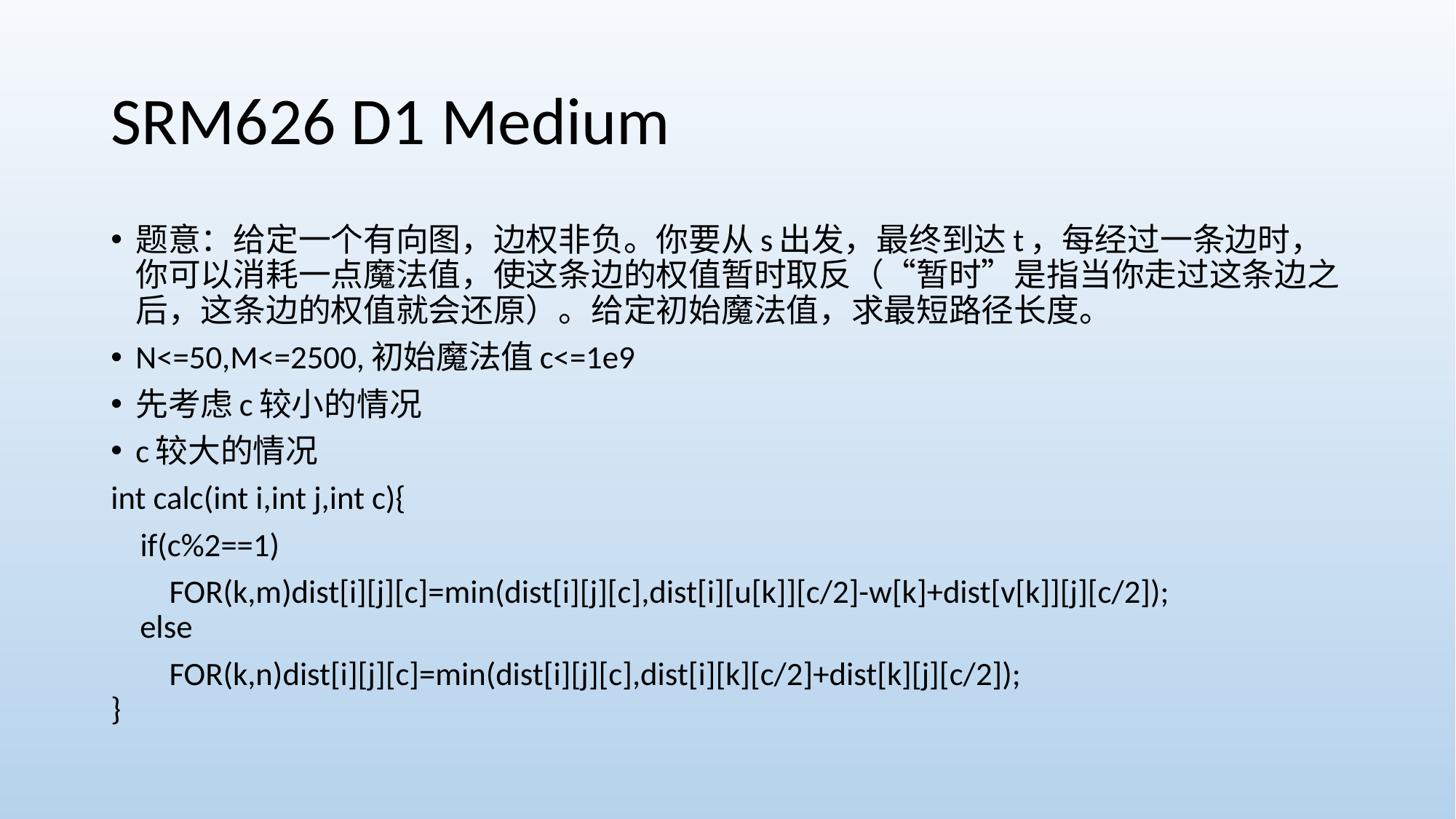

# SRM626 D1 Medium
题意：给定一个有向图，边权非负。你要从s出发，最终到达t，每经过一条边时，你可以消耗一点魔法值，使这条边的权值暂时取反（“暂时”是指当你走过这条边之后，这条边的权值就会还原）。给定初始魔法值，求最短路径长度。
N<=50,M<=2500,初始魔法值c<=1e9
先考虑c较小的情况
c较大的情况
int calc(int i,int j,int c){
    if(c%2==1)
        FOR(k,m)dist[i][j][c]=min(dist[i][j][c],dist[i][u[k]][c/2]-w[k]+dist[v[k]][j][c/2]);
    else
        FOR(k,n)dist[i][j][c]=min(dist[i][j][c],dist[i][k][c/2]+dist[k][j][c/2]);
}